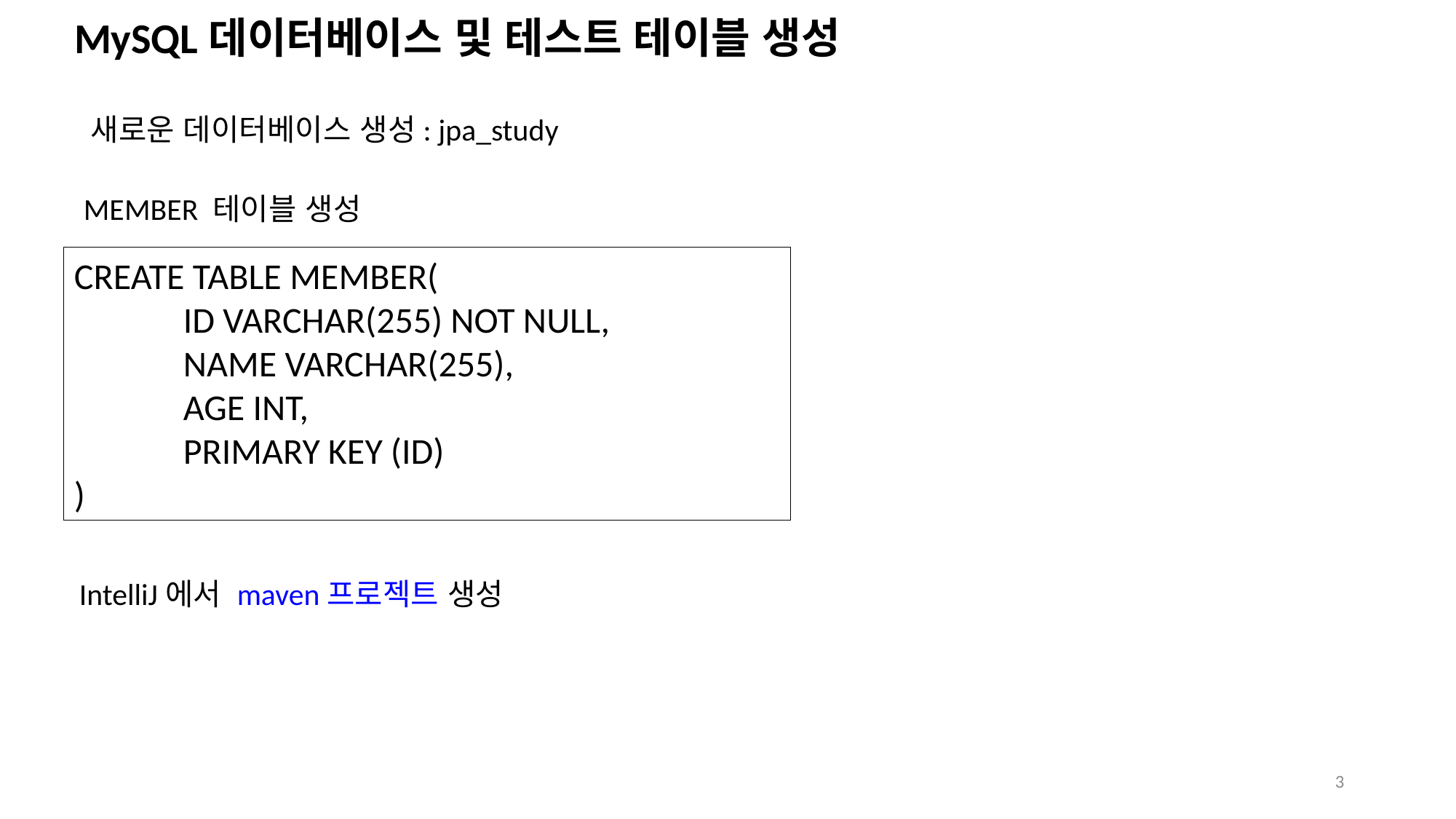

# MySQL데이터베이스 및 테스트 테이블 생성
새로운 데이터베이스 생성: jpa_study
MEMBER 테이블 생성
CREATE TABLE MEMBER(
	ID VARCHAR(255) NOT NULL,
	NAME VARCHAR(255),
	AGE INT,
	PRIMARY KEY (ID)
)
IntelliJ에서 maven프로젝트 생성
3